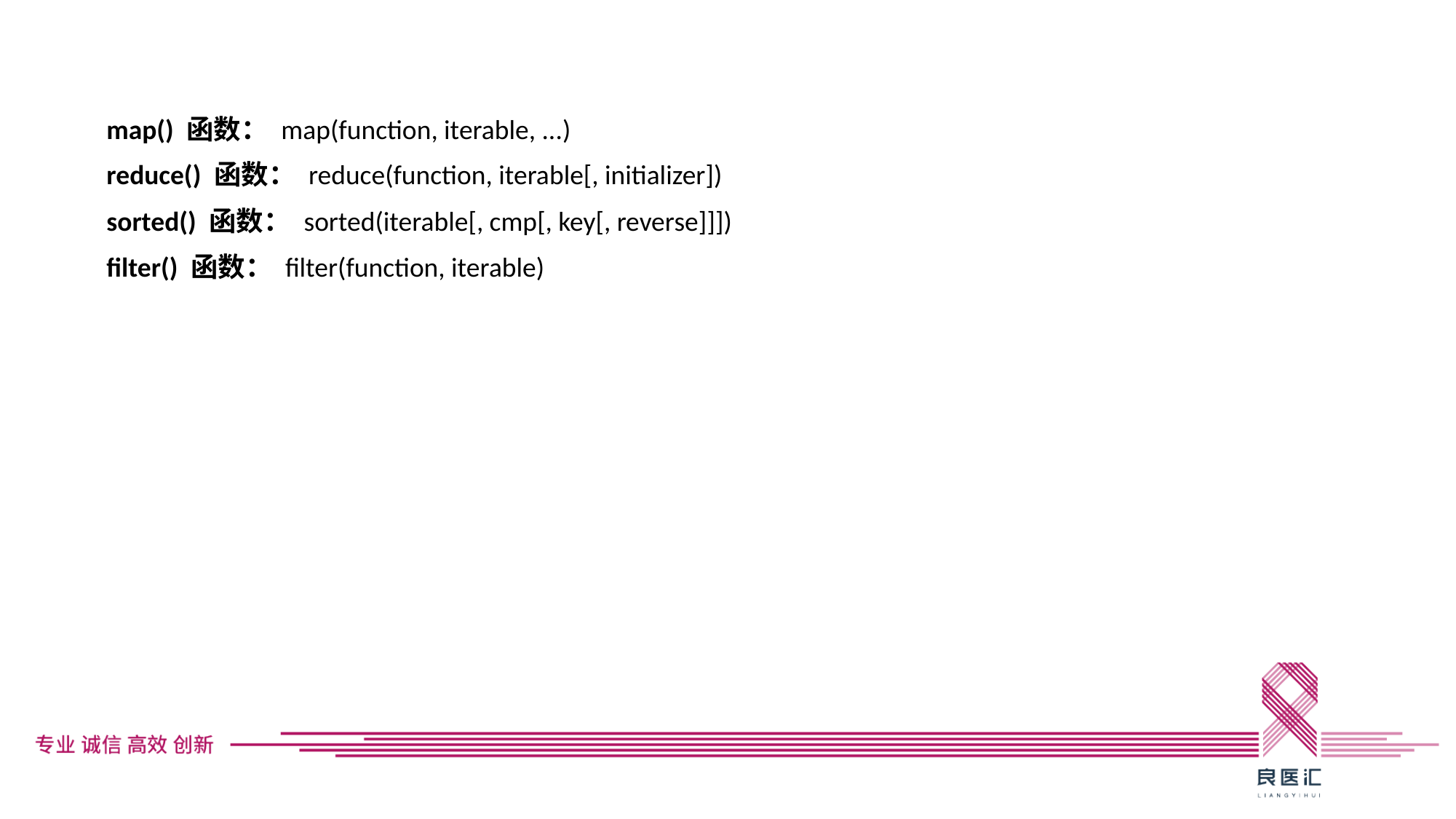

map() 函数： map(function, iterable, ...)
reduce() 函数： reduce(function, iterable[, initializer])
sorted() 函数： sorted(iterable[, cmp[, key[, reverse]]])
filter() 函数： filter(function, iterable)